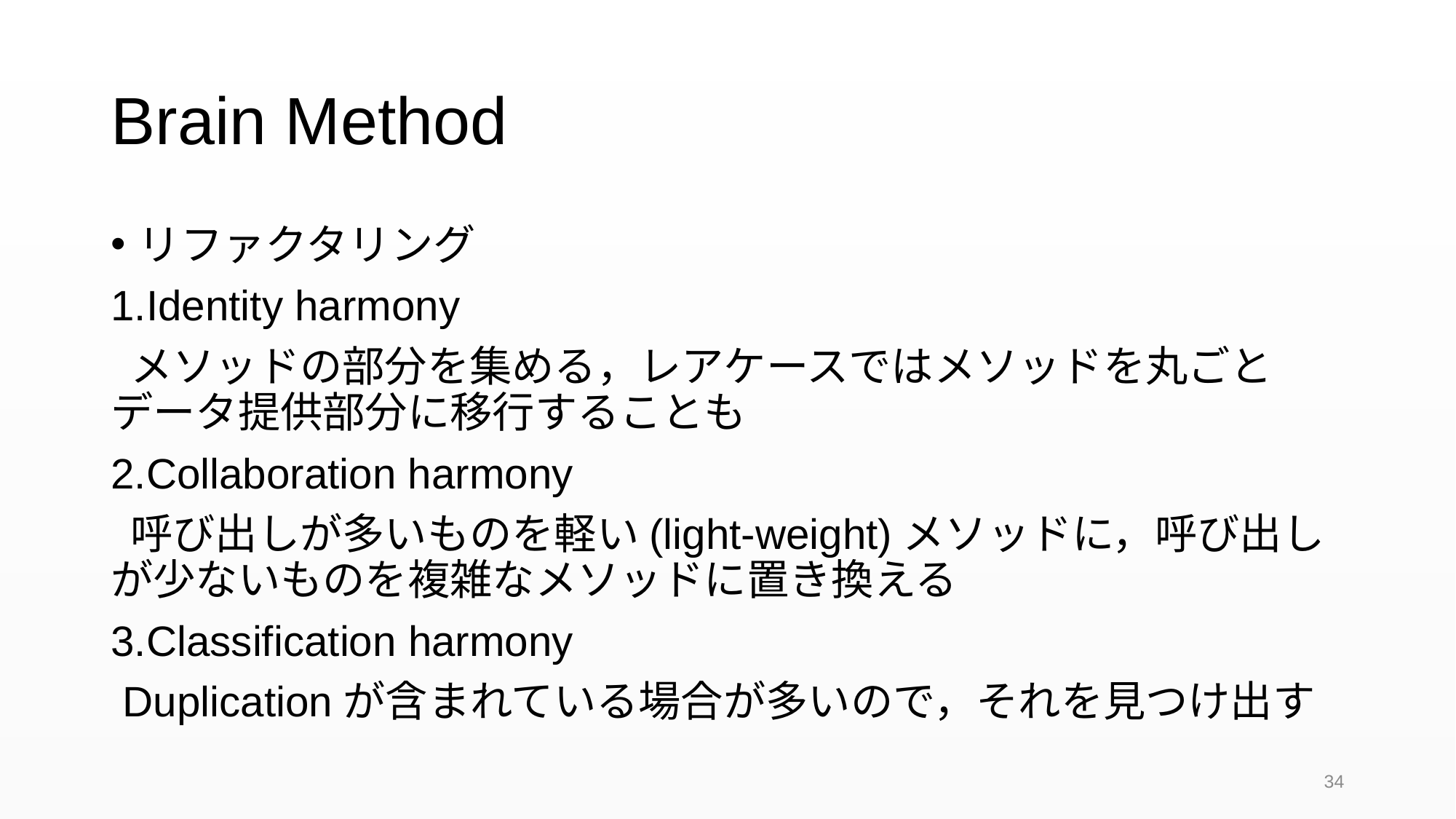

# Brain Method
リファクタリング
1.Identity harmony
 メソッドの部分を集める，レアケースではメソッドを丸ごとデータ提供部分に移行することも
2.Collaboration harmony
 呼び出しが多いものを軽い(light-weight)メソッドに，呼び出しが少ないものを複雑なメソッドに置き換える
3.Classification harmony
 Duplicationが含まれている場合が多いので，それを見つけ出す
34